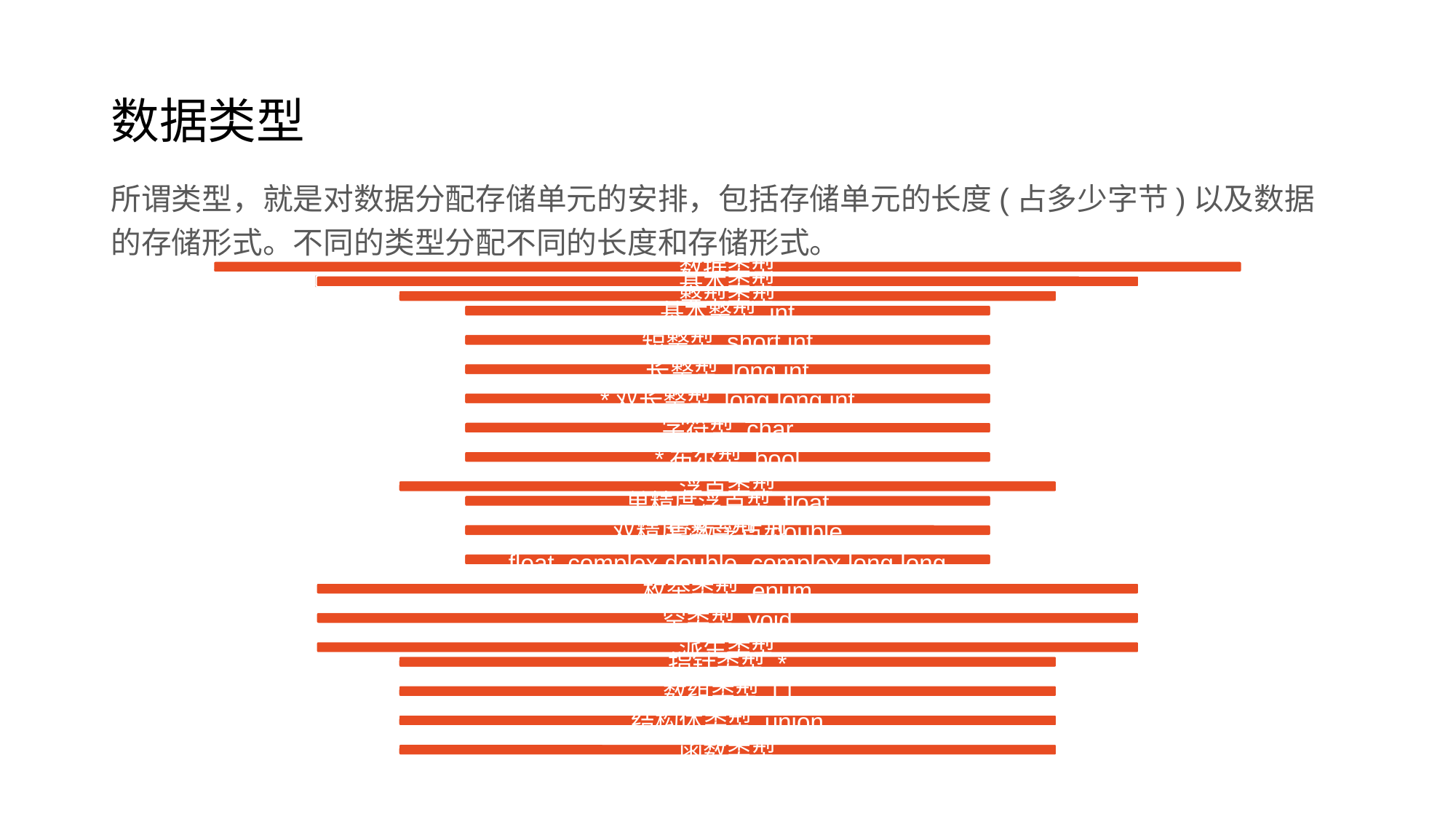

# 数据类型
所谓类型，就是对数据分配存储单元的安排，包括存储单元的长度(占多少字节)以及数据的存储形式。不同的类型分配不同的长度和存储形式。
数据类型
基本类型
整型类型
浮点类型
枚举类型 enum
空类型 void
基本整型 int
短整型 short int
长整型 long int
*双长整型 long long int
字符型 char
*布尔型 bool
单精度浮点型 float
双精度浮点型 double
复数浮点型 float_complex,double_complex,long long _complex
派生类型
指针类型 *
数组类型 [ ]
结构体类型 union
函数类型